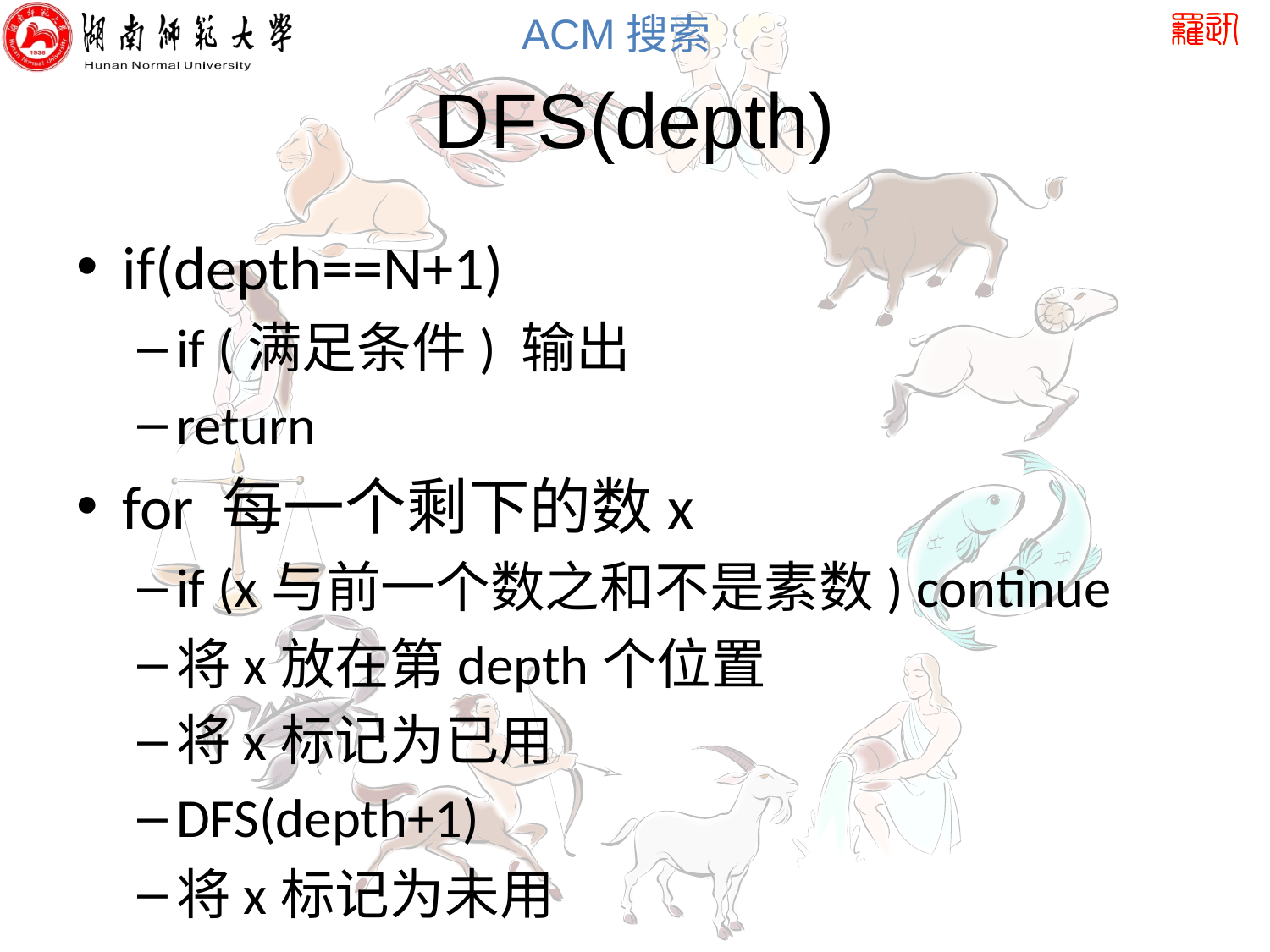

# DFS(depth)
if(depth==N+1)
if (满足条件) 输出
return
for 每一个剩下的数x
if (x与前一个数之和不是素数) continue
将x放在第depth个位置
将x标记为已用
DFS(depth+1)
将x标记为未用